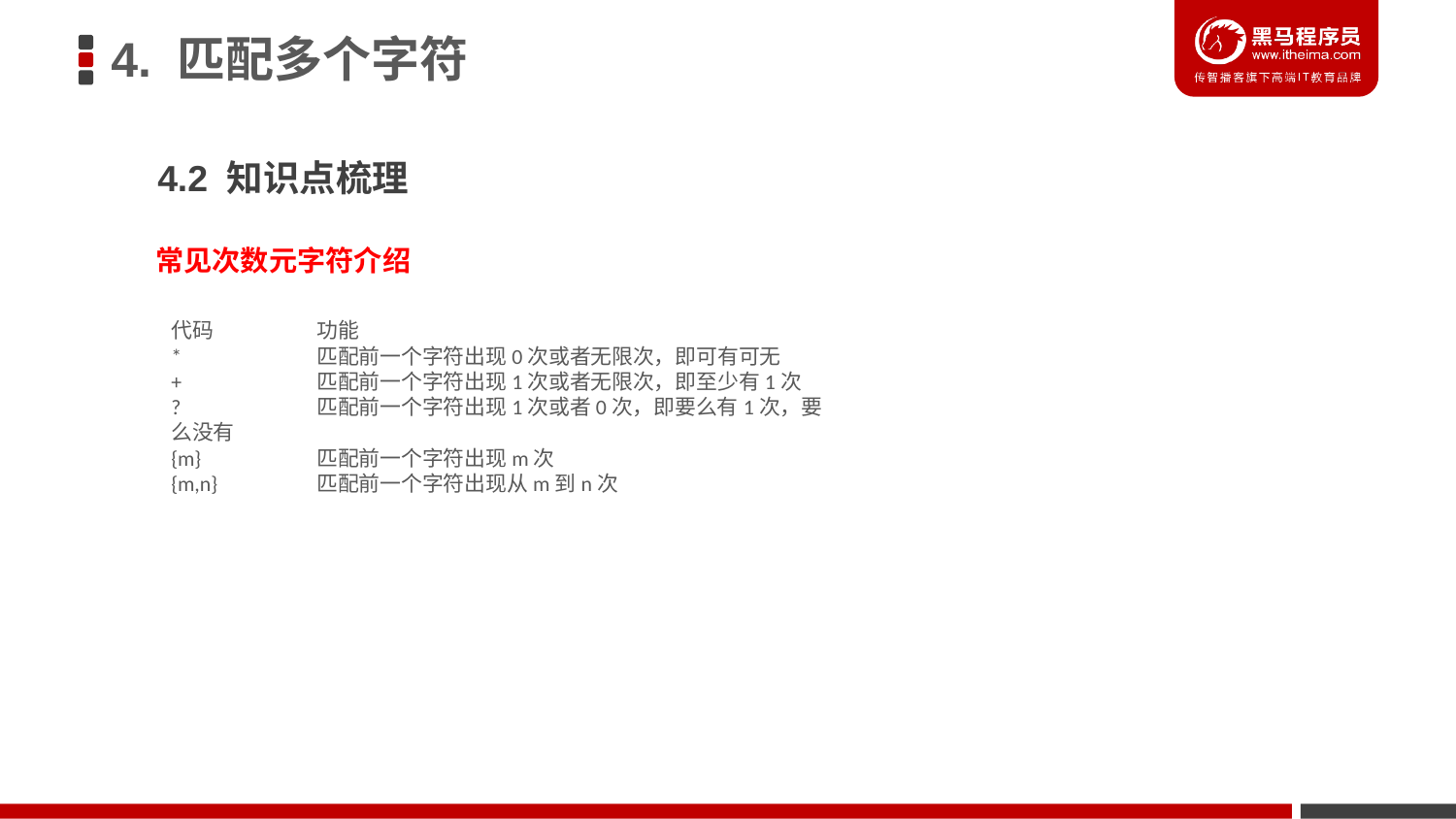

4. 匹配多个字符
4.2 知识点梳理
常见次数元字符介绍
代码	功能
*	匹配前一个字符出现0次或者无限次，即可有可无
+	匹配前一个字符出现1次或者无限次，即至少有1次
?	匹配前一个字符出现1次或者0次，即要么有1次，要么没有
{m}	匹配前一个字符出现m次
{m,n}	匹配前一个字符出现从m到n次